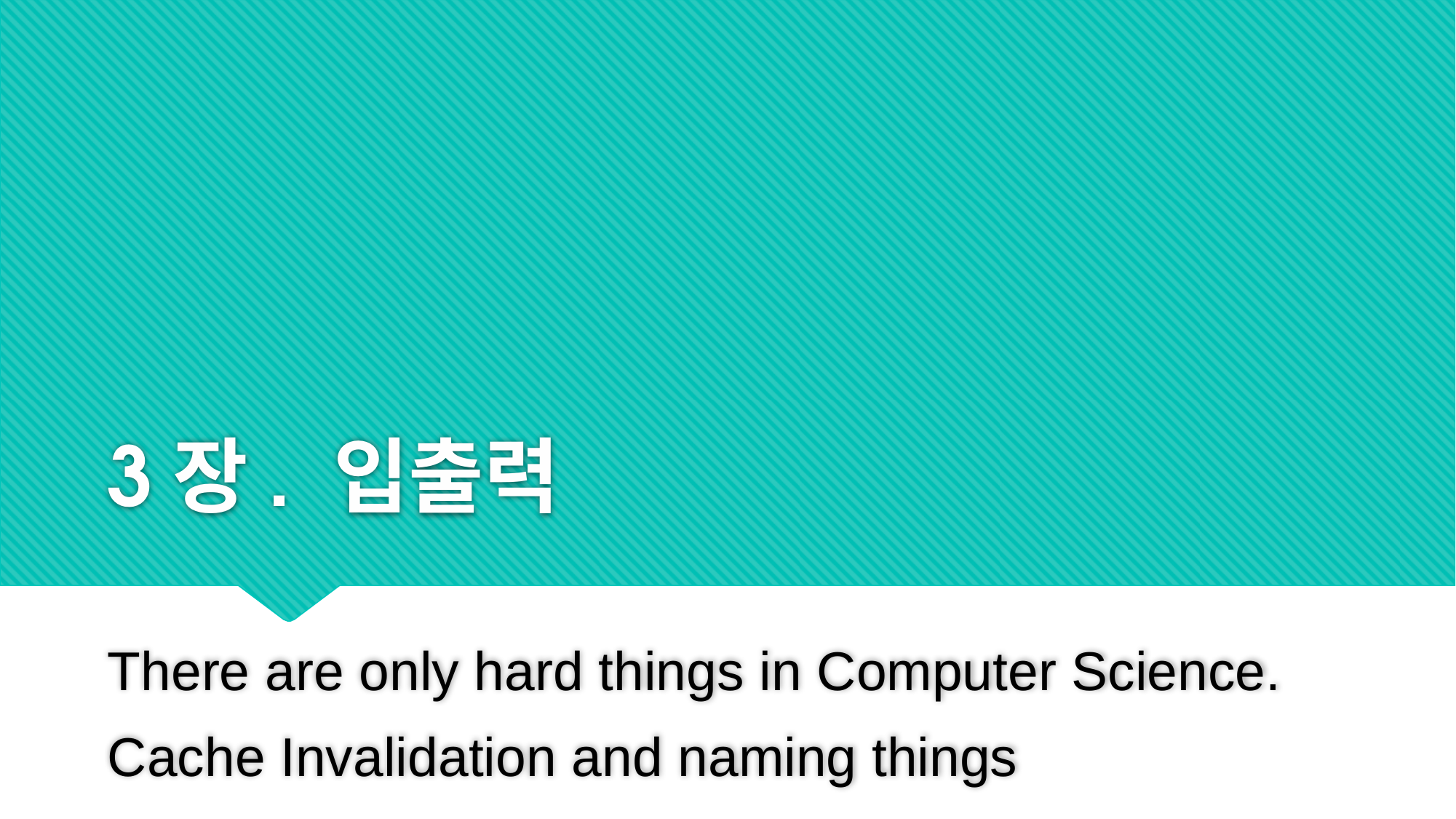

# 3장. 입출력
There are only hard things in Computer Science.
Cache Invalidation and naming things